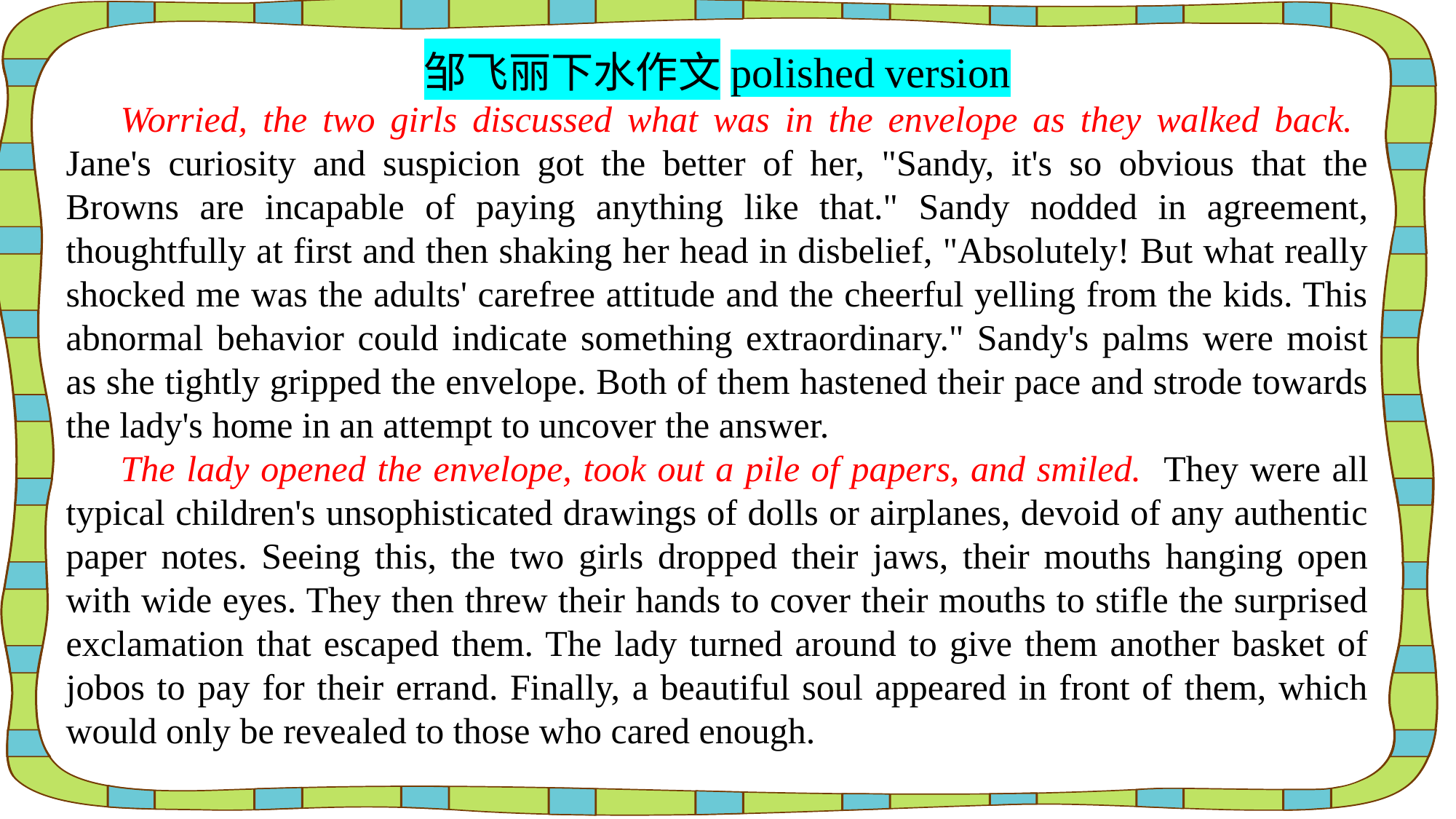

邹飞丽下水作文polished version
Worried, the two girls discussed what was in the envelope as they walked back.  Jane's curiosity and suspicion got the better of her, "Sandy, it's so obvious that the Browns are incapable of paying anything like that." Sandy nodded in agreement, thoughtfully at first and then shaking her head in disbelief, "Absolutely! But what really shocked me was the adults' carefree attitude and the cheerful yelling from the kids. This abnormal behavior could indicate something extraordinary." Sandy's palms were moist as she tightly gripped the envelope. Both of them hastened their pace and strode towards the lady's home in an attempt to uncover the answer.
The lady opened the envelope, took out a pile of papers, and smiled.  They were all typical children's unsophisticated drawings of dolls or airplanes, devoid of any authentic paper notes. Seeing this, the two girls dropped their jaws, their mouths hanging open with wide eyes. They then threw their hands to cover their mouths to stifle the surprised exclamation that escaped them. The lady turned around to give them another basket of jobos to pay for their errand. Finally, a beautiful soul appeared in front of them, which would only be revealed to those who cared enough.